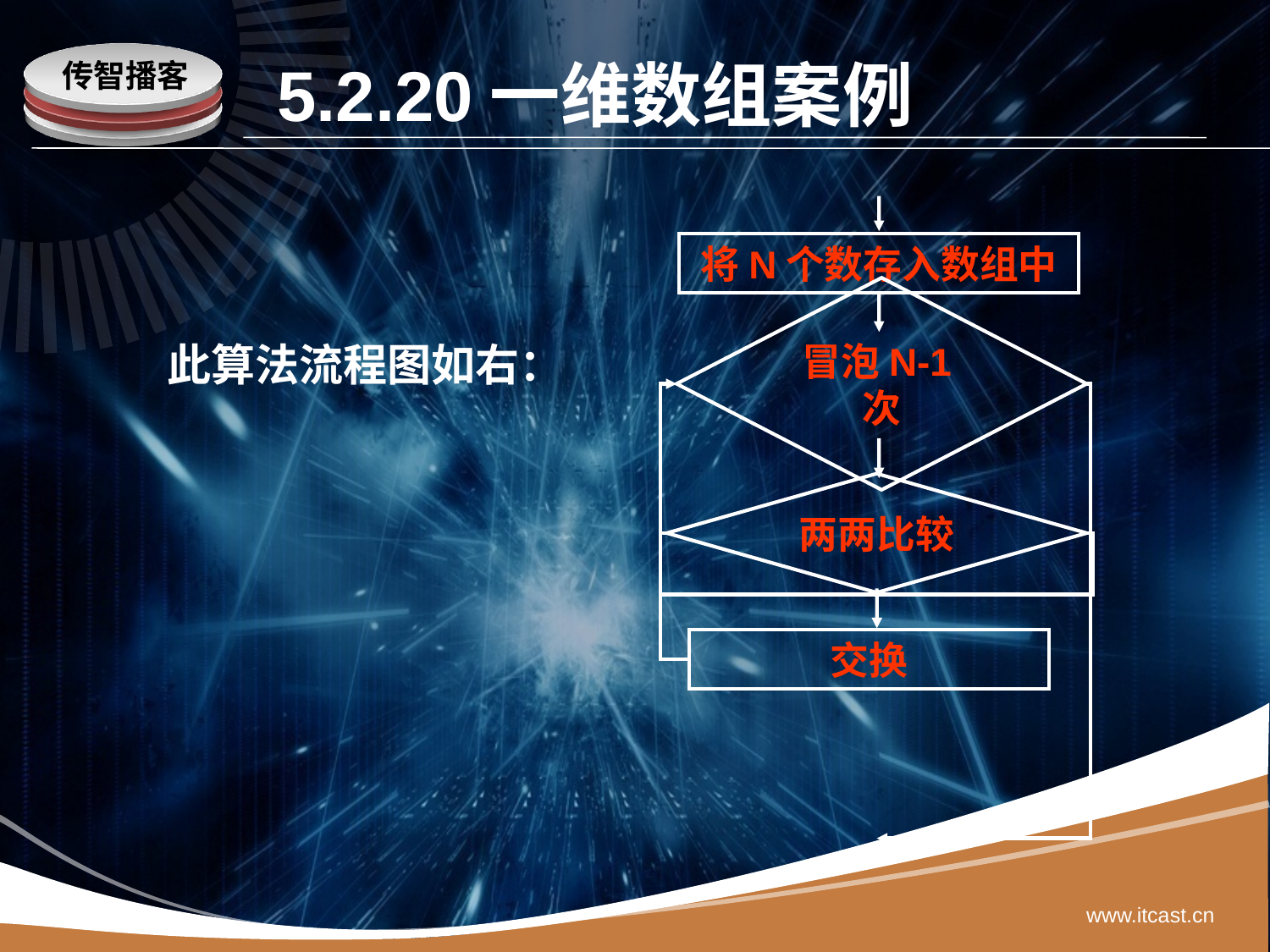

# 5.2.20一维数组案例

将N个数存入数组中

冒泡N-1次

两两比较

交换
此算法流程图如右：
www.itcast.cn